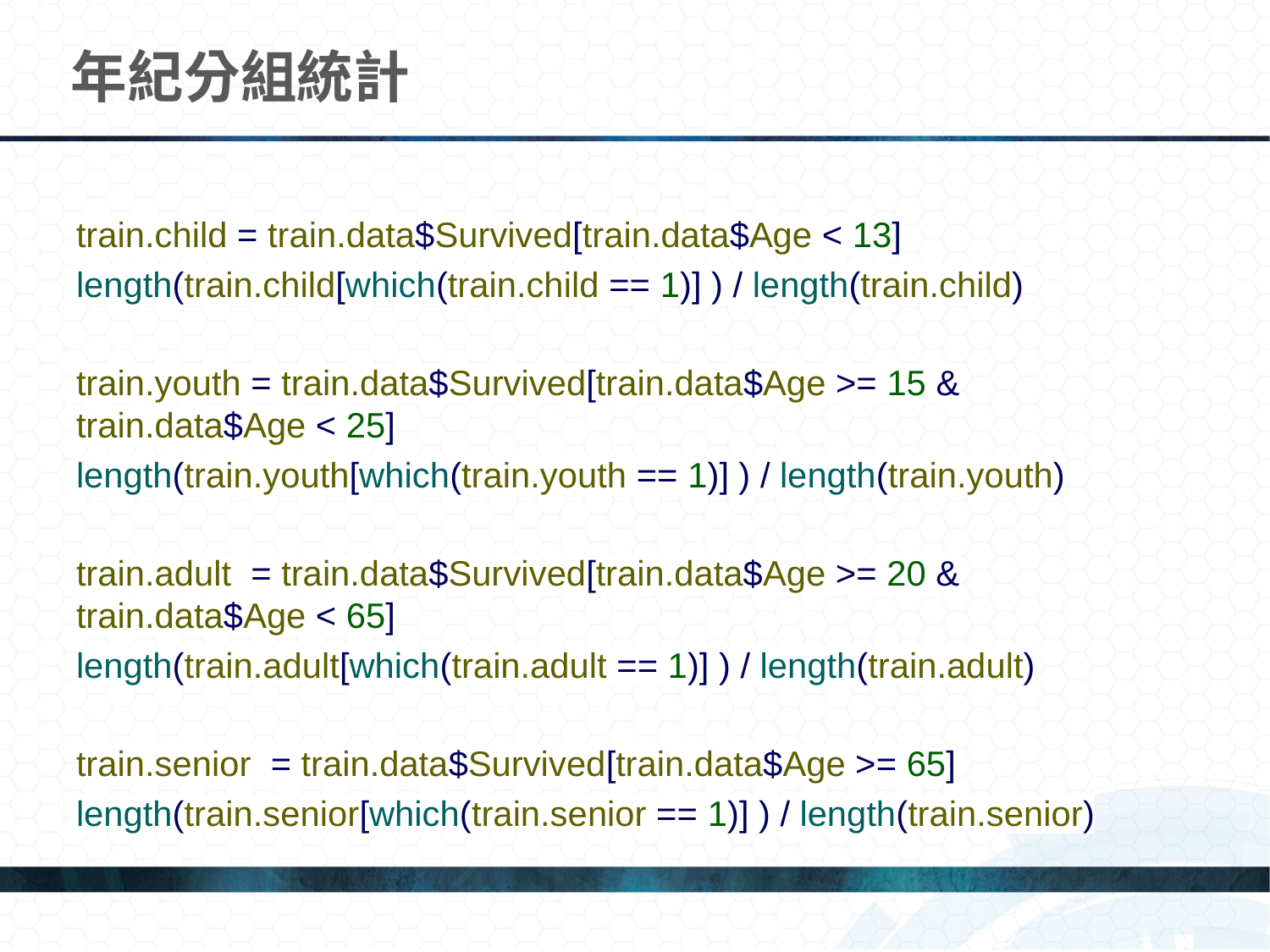

# 年紀分組統計
train.child = train.data$Survived[train.data$Age < 13]
length(train.child[which(train.child == 1)] ) / length(train.child)

train.youth = train.data$Survived[train.data$Age >= 15 & train.data$Age < 25]
length(train.youth[which(train.youth == 1)] ) / length(train.youth)

train.adult  = train.data$Survived[train.data$Age >= 20 & train.data$Age < 65]
length(train.adult[which(train.adult == 1)] ) / length(train.adult)

train.senior  = train.data$Survived[train.data$Age >= 65]
length(train.senior[which(train.senior == 1)] ) / length(train.senior)